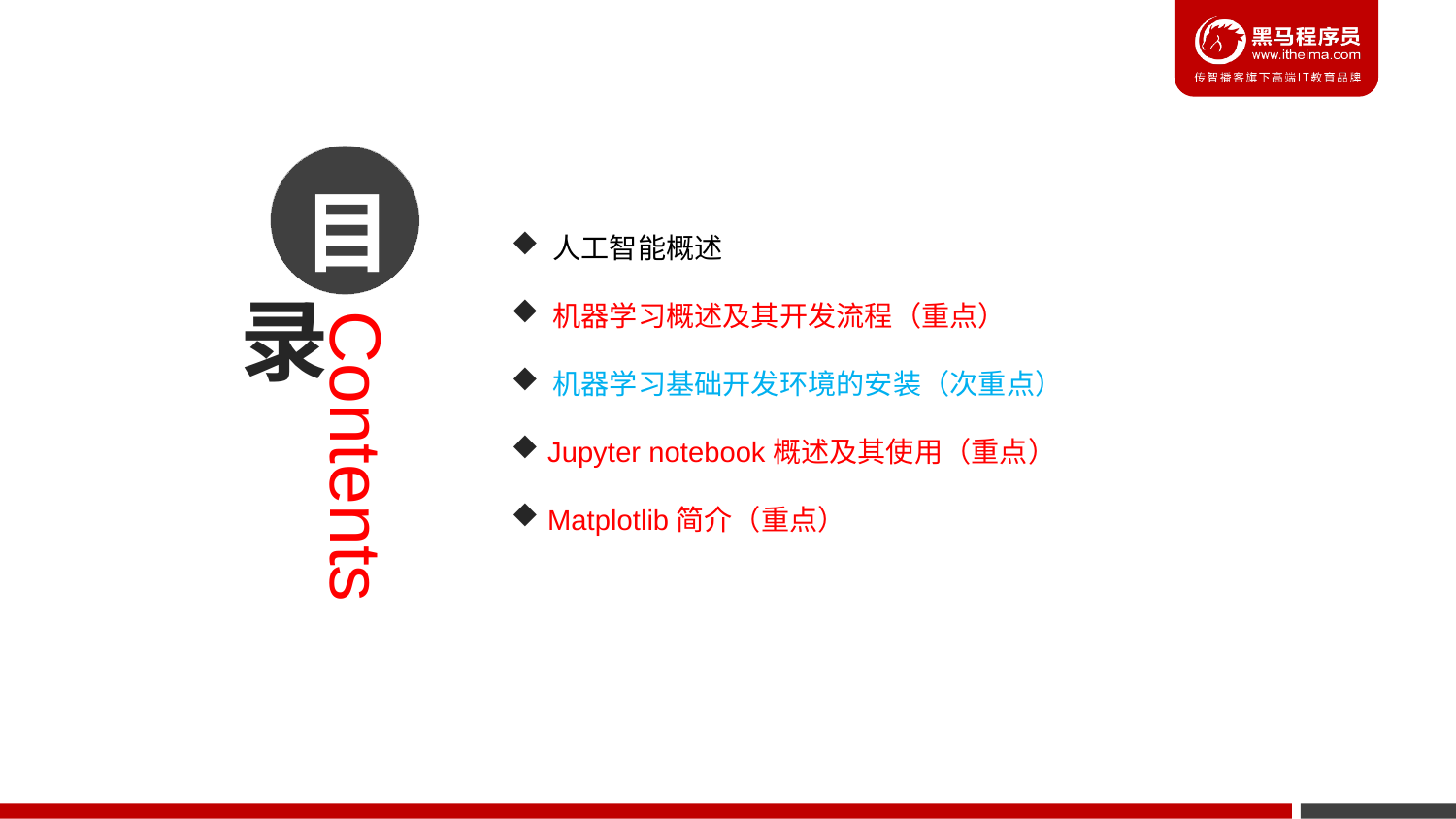

目
 人工智能概述
 机器学习概述及其开发流程（重点）
 机器学习基础开发环境的安装（次重点）
 Jupyter notebook概述及其使用（重点）
 Matplotlib简介（重点）
录
Contents